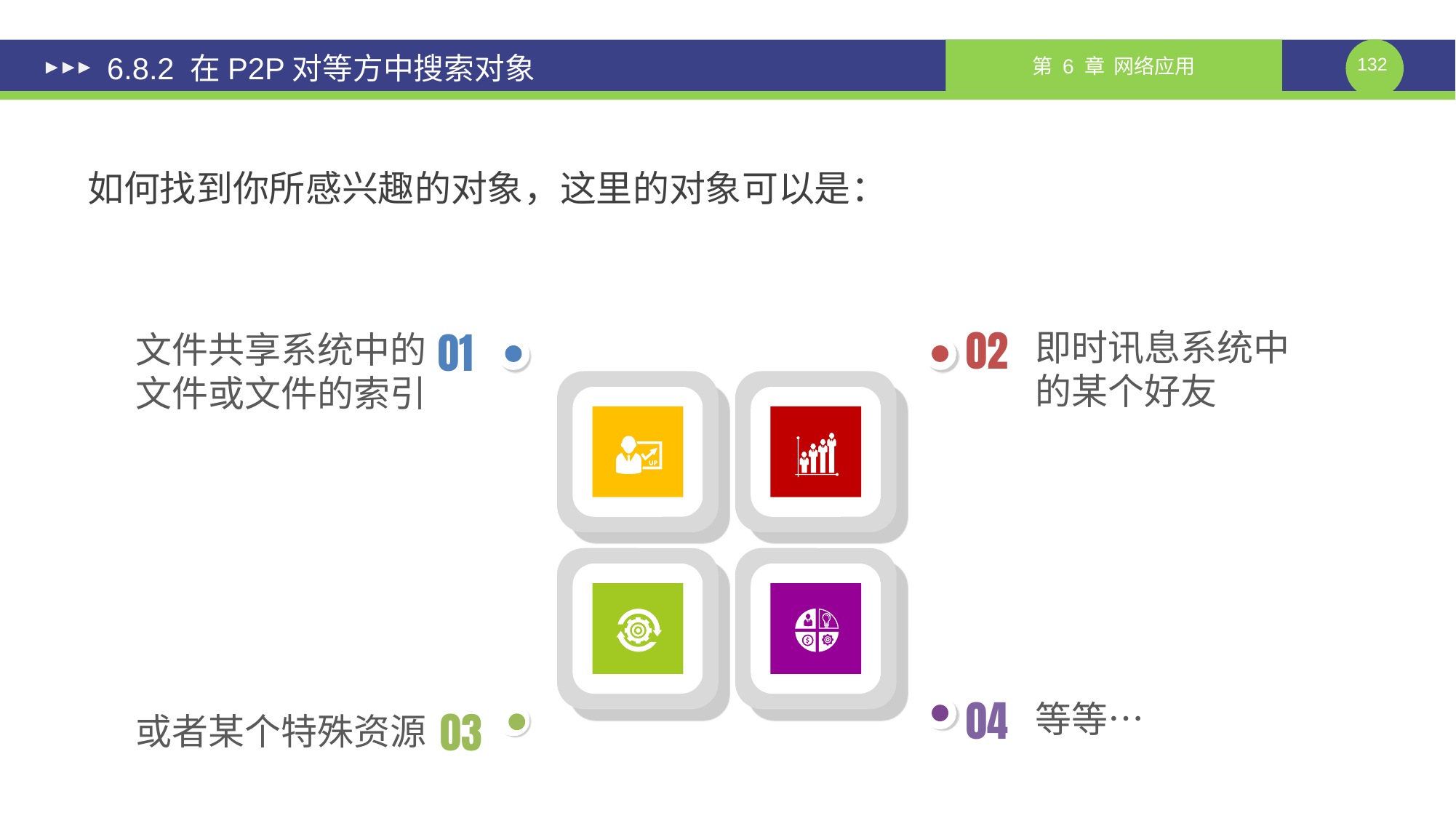

# 6.8.2 在P2P对等方中搜索对象
如何找到你所感兴趣的对象，这里的对象可以是：
即时讯息系统中的某个好友
文件共享系统中的文件或文件的索引
02
01

04
等等…
或者某个特殊资源
03
课件制作人：谢钧  谢希仁